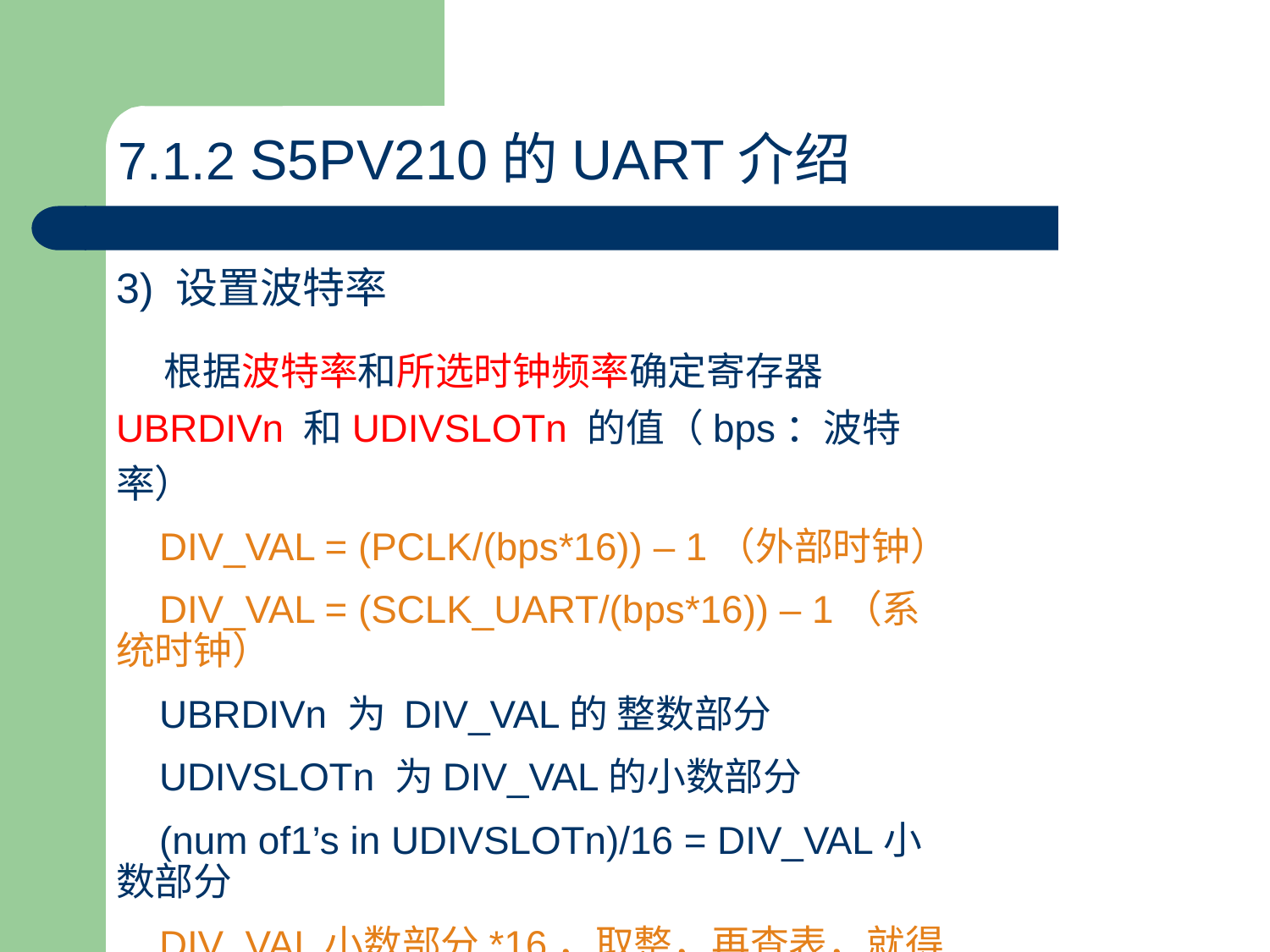

7.1.2 S5PV210的UART介绍
2. S5PV210的UART使用
3) 设置波特率
    根据波特率和所选时钟频率确定寄存器 UBRDIVn 和UDIVSLOTn 的值（bps：波特率）
    DIV_VAL = (PCLK/(bps*16)) – 1（外部时钟）
    DIV_VAL = (SCLK_UART/(bps*16)) – 1（系统时钟）
    UBRDIVn 为 DIV_VAL的 整数部分
    UDIVSLOTn 为DIV_VAL的小数部分
    (num of1’s in UDIVSLOTn)/16 = DIV_VAL小数部分
    DIV_VAL小数部分*16，取整，再查表，就得UDIVSLOTn的值.